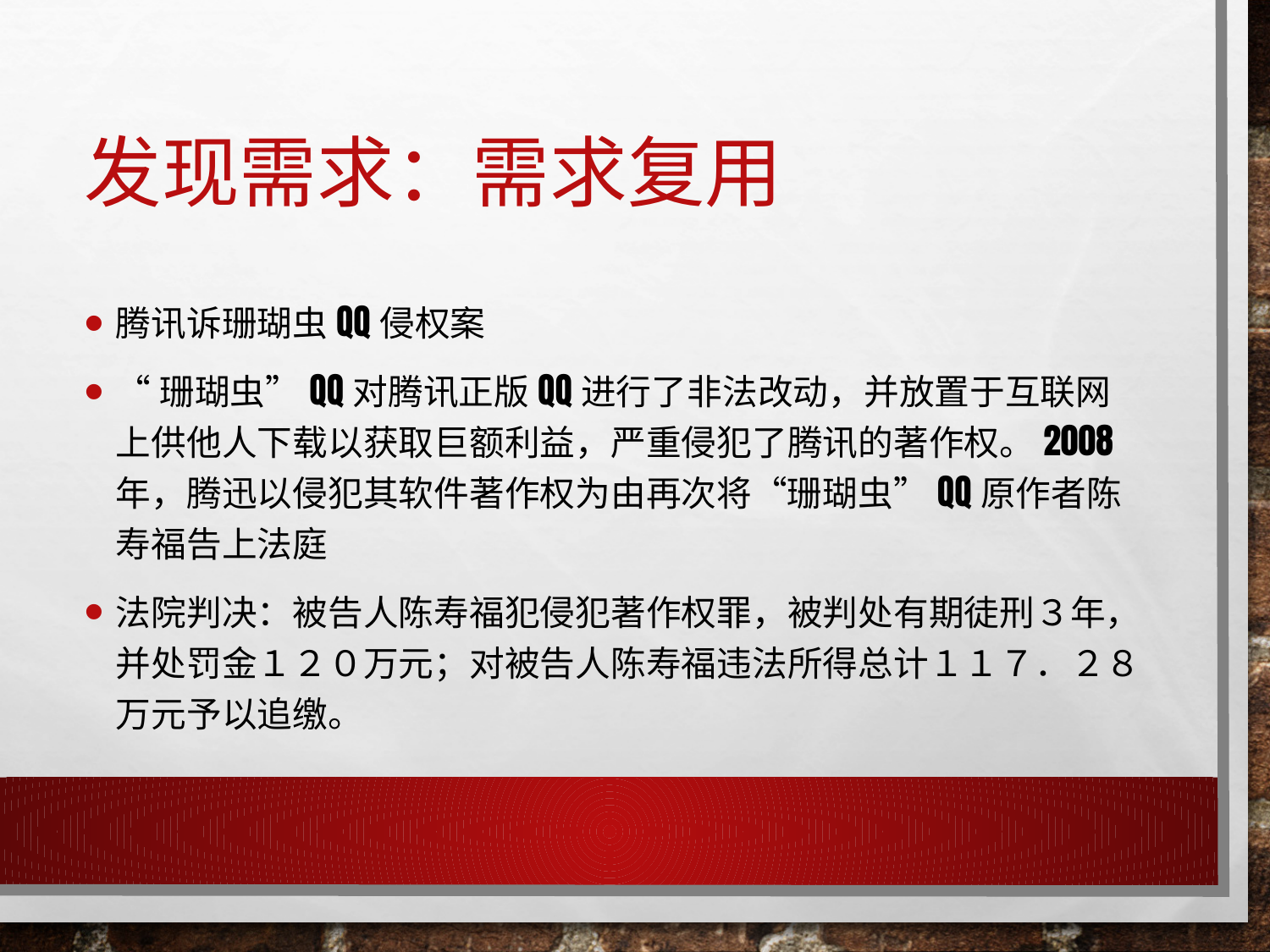

# 发现需求：需求复用
腾讯诉珊瑚虫QQ侵权案
“珊瑚虫”QQ对腾讯正版QQ进行了非法改动，并放置于互联网上供他人下载以获取巨额利益，严重侵犯了腾讯的著作权。2008年，腾迅以侵犯其软件著作权为由再次将“珊瑚虫”QQ原作者陈寿福告上法庭
法院判决：被告人陈寿福犯侵犯著作权罪，被判处有期徒刑３年，并处罚金１２０万元；对被告人陈寿福违法所得总计１１７．２８万元予以追缴。